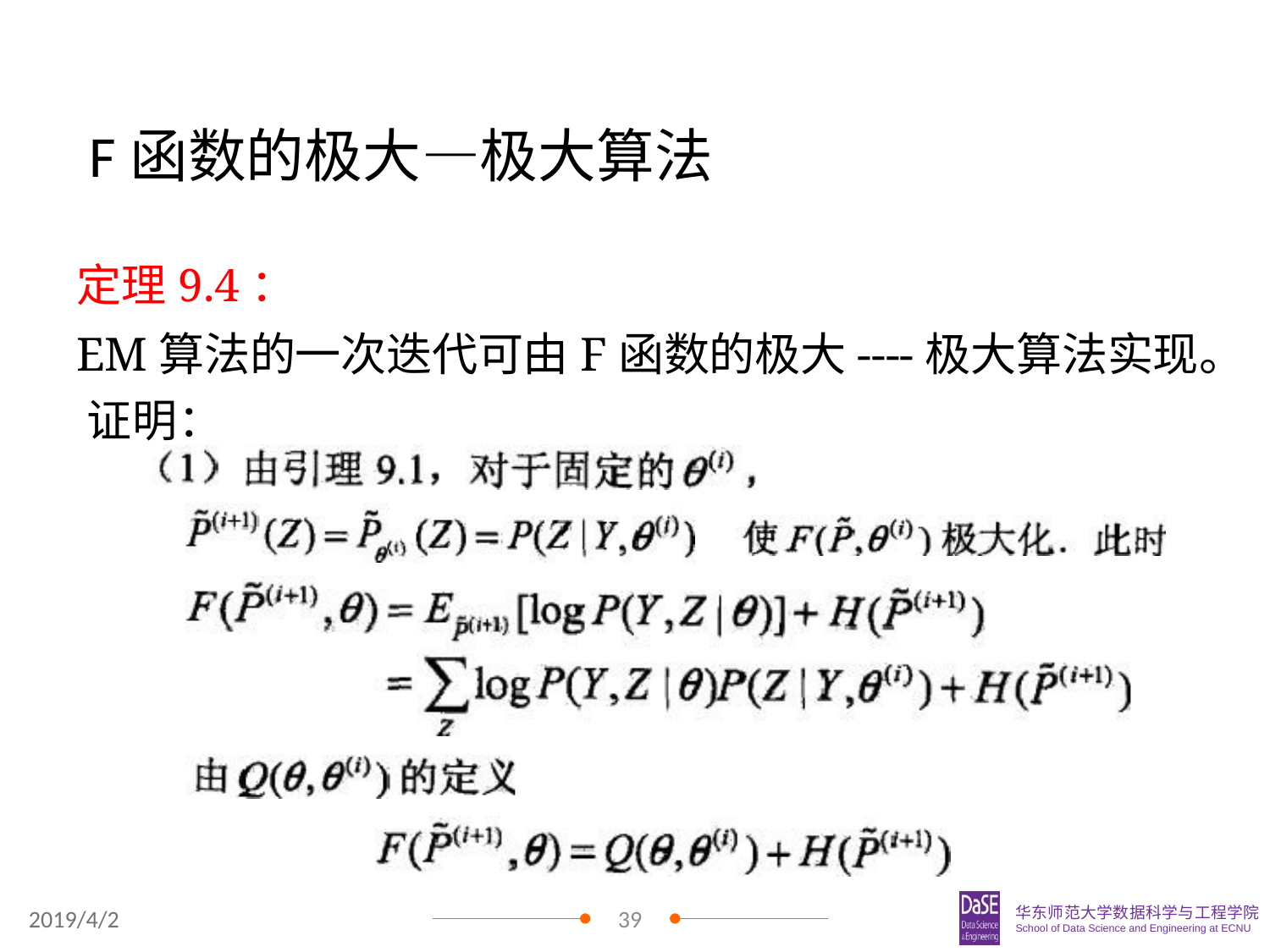

# F函数的极大—极大算法
定理9.4：
EM算法的一次迭代可由F函数的极大----极大算法实现。 证明：